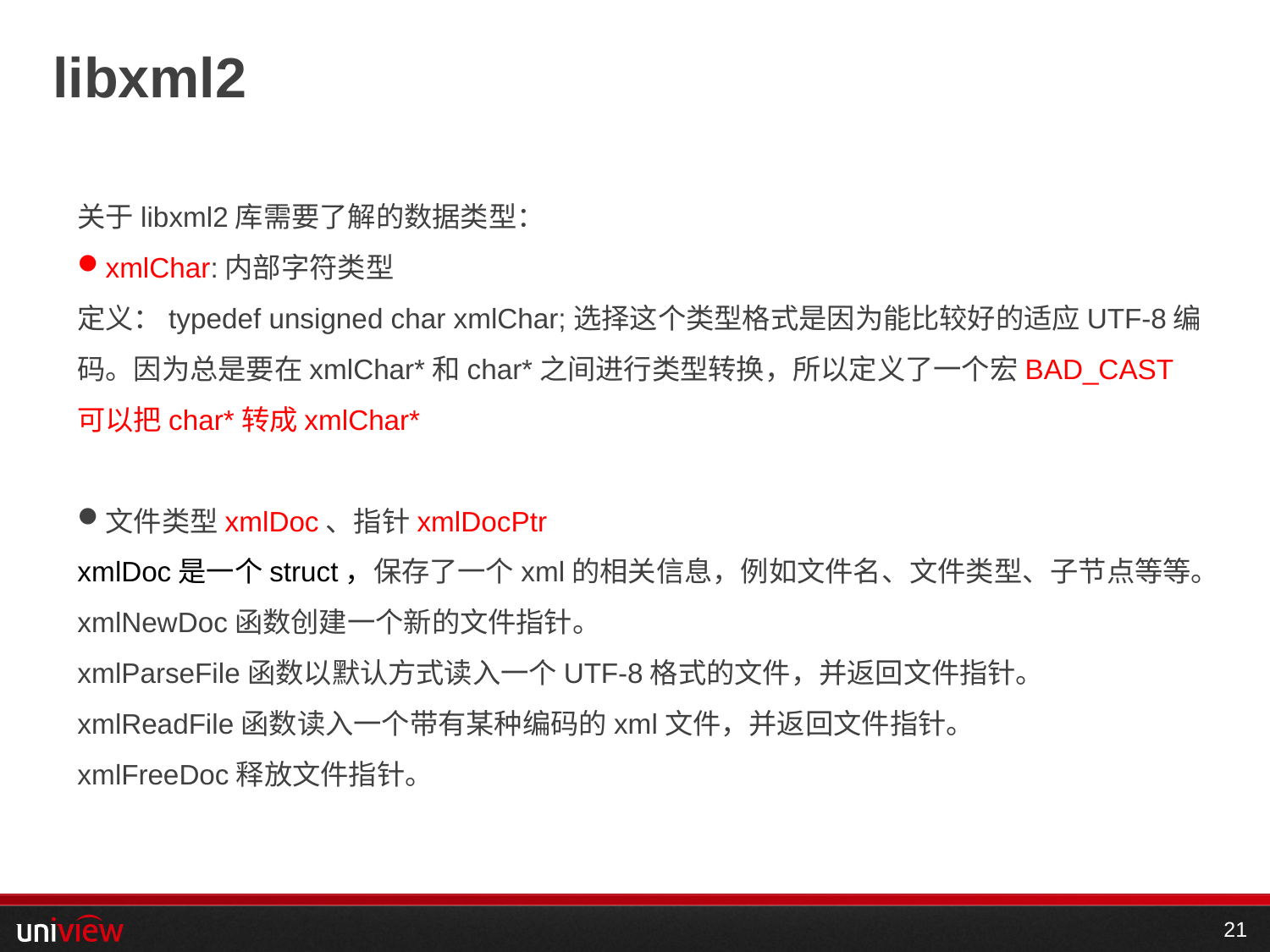

# libxml2
关于libxml2库需要了解的数据类型：
xmlChar:内部字符类型
定义：typedef unsigned char xmlChar;选择这个类型格式是因为能比较好的适应UTF-8编码。因为总是要在xmlChar*和char*之间进行类型转换，所以定义了一个宏BAD_CAST
可以把char*转成xmlChar*

文件类型xmlDoc、指针xmlDocPtr
xmlDoc是一个struct，保存了一个xml的相关信息，例如文件名、文件类型、子节点等等。
xmlNewDoc函数创建一个新的文件指针。
xmlParseFile函数以默认方式读入一个UTF-8格式的文件，并返回文件指针。
xmlReadFile函数读入一个带有某种编码的xml文件，并返回文件指针。
xmlFreeDoc释放文件指针。